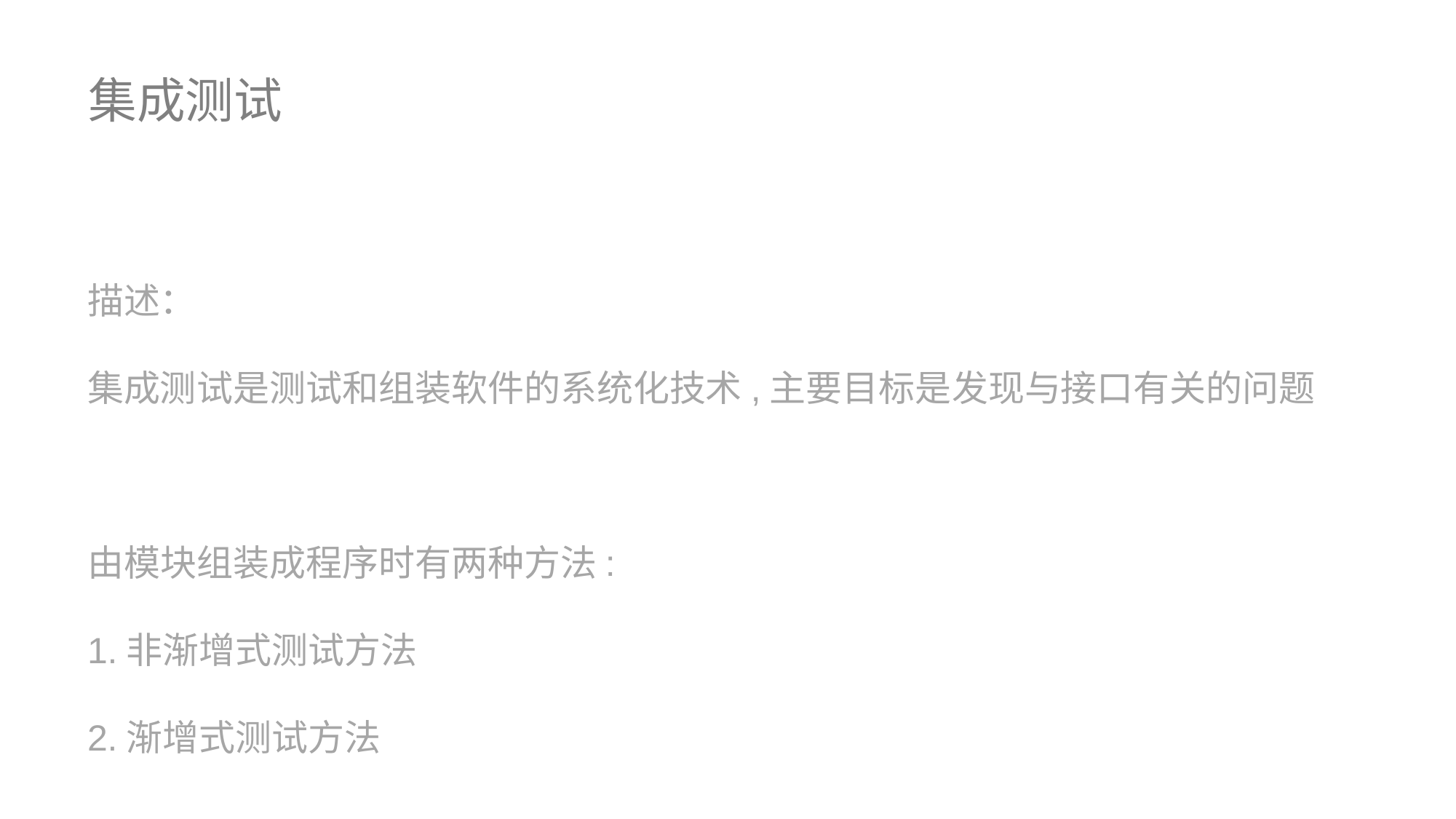

集成测试
描述：
集成测试是测试和组装软件的系统化技术,主要目标是发现与接口有关的问题

由模块组装成程序时有两种方法:
1.非渐增式测试方法
2.渐增式测试方法